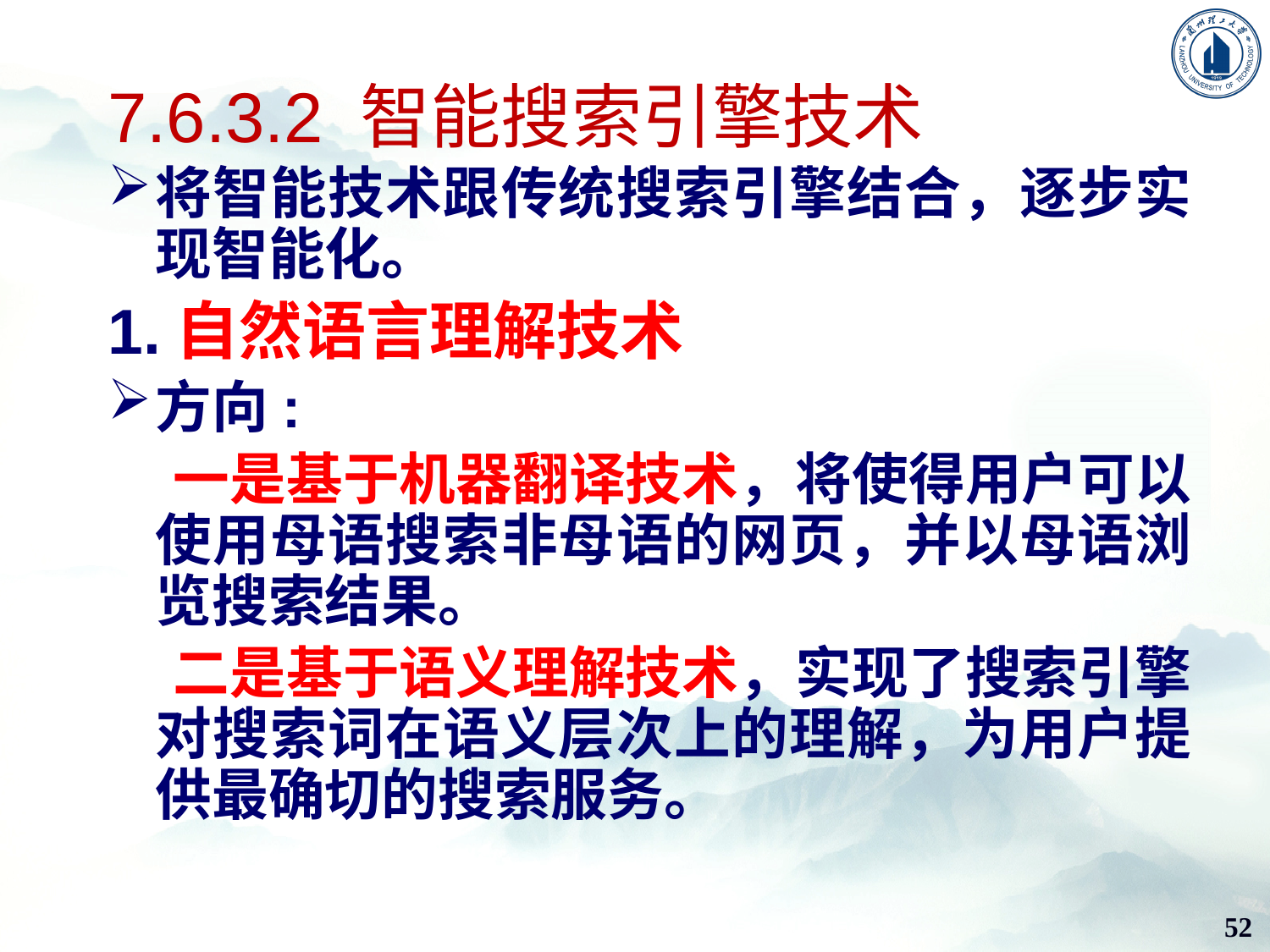

# 7.6.3.2 智能搜索引擎技术
将智能技术跟传统搜索引擎结合，逐步实现智能化。
1.自然语言理解技术
方向:
    一是基于机器翻译技术，将使得用户可以使用母语搜索非母语的网页，并以母语浏览搜索结果。
    二是基于语义理解技术，实现了搜索引擎对搜索词在语义层次上的理解，为用户提供最确切的搜索服务。

52